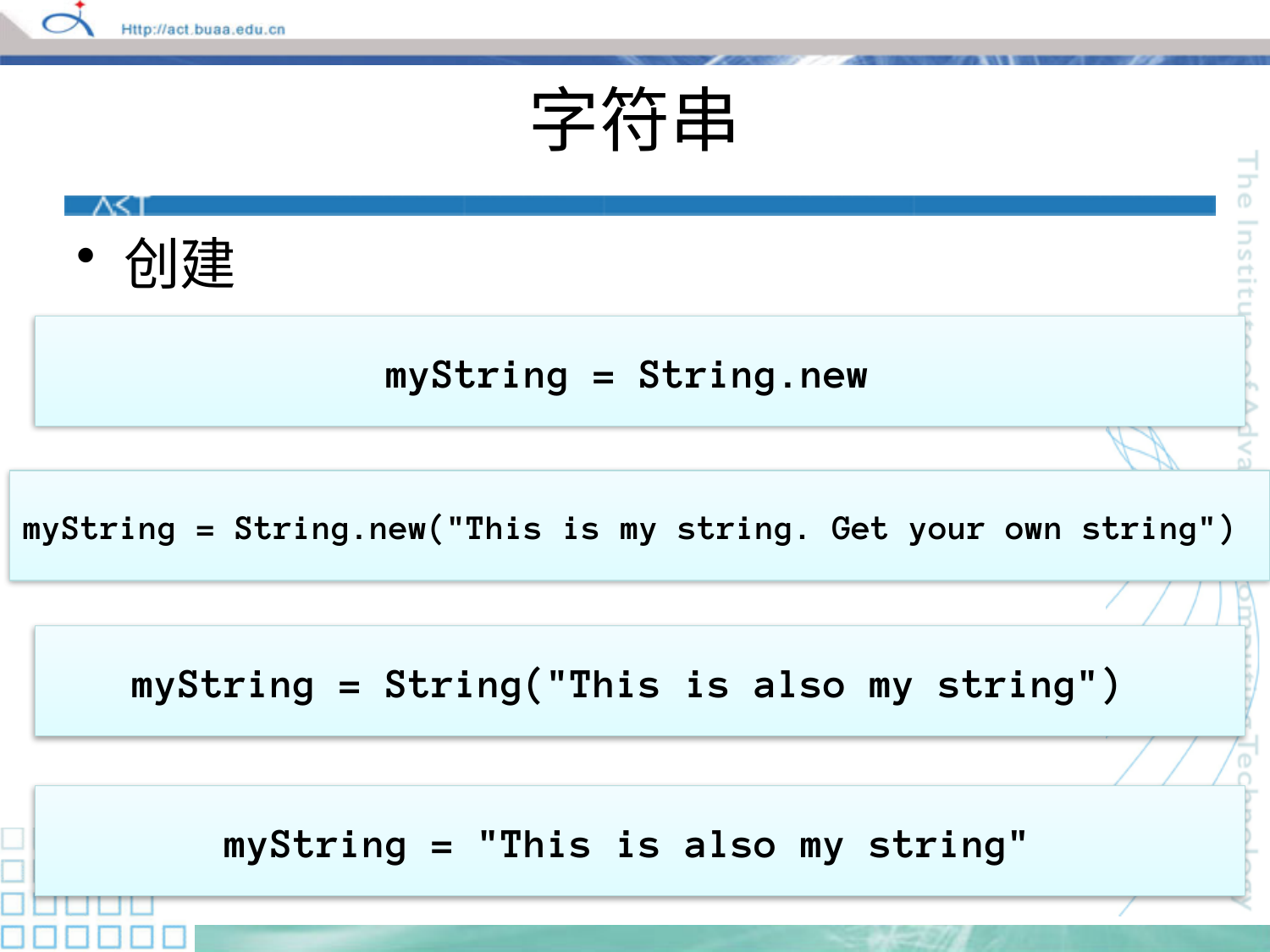

# 字符串
创建
myString = String.new
myString = String.new("This is my string. Get your own string")
myString = String("This is also my string")
myString = "This is also my string"